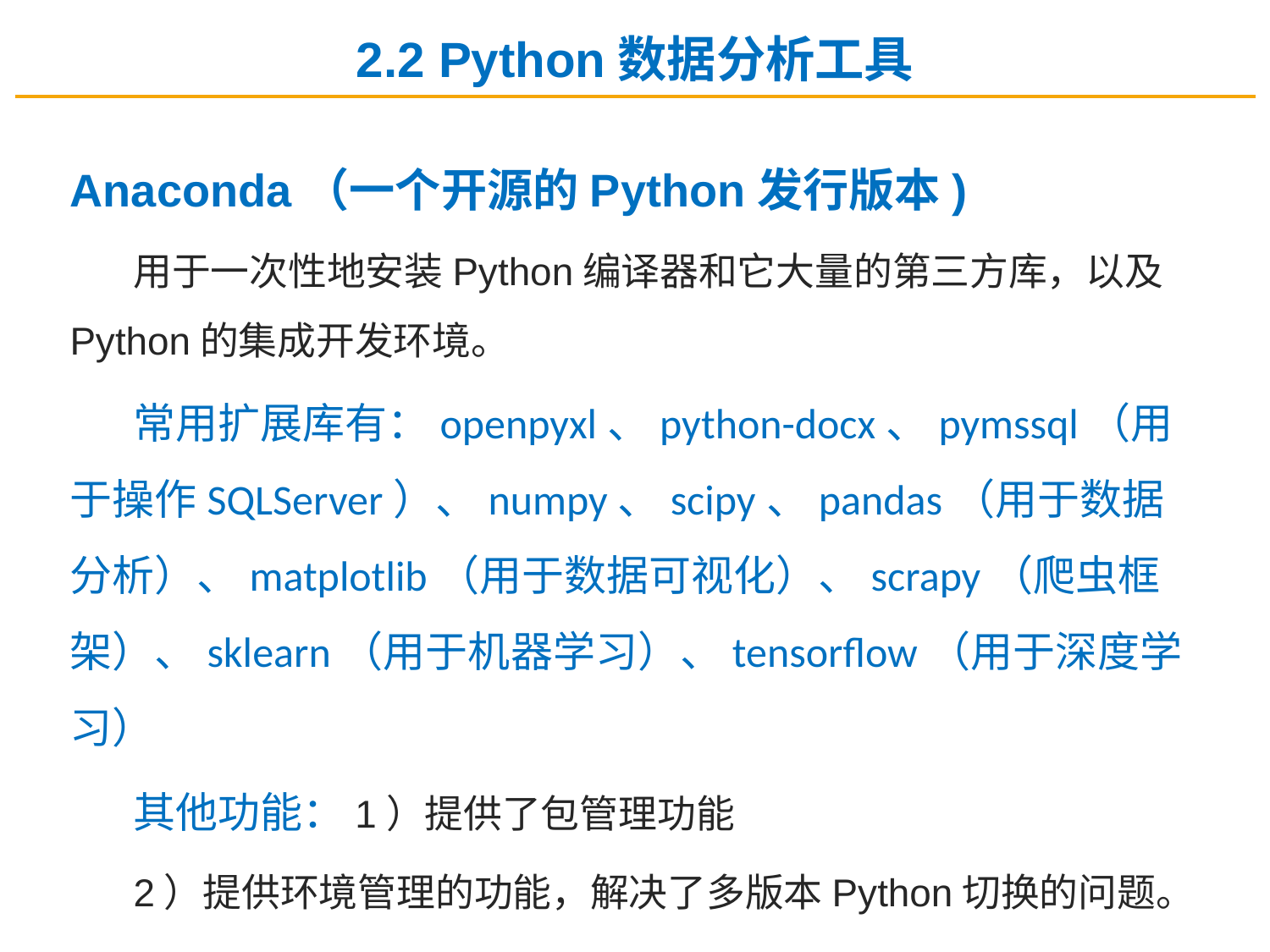

2.2 Python数据分析工具
Anaconda（一个开源的Python发行版本)
用于一次性地安装Python编译器和它大量的第三方库，以及Python的集成开发环境。
常用扩展库有：openpyxl、python-docx、pymssql（用于操作SQLServer）、numpy、scipy、pandas（用于数据分析）、matplotlib（用于数据可视化）、scrapy（爬虫框架）、sklearn（用于机器学习）、tensorflow（用于深度学习）
其他功能：1）提供了包管理功能
2）提供环境管理的功能，解决了多版本Python切换的问题。